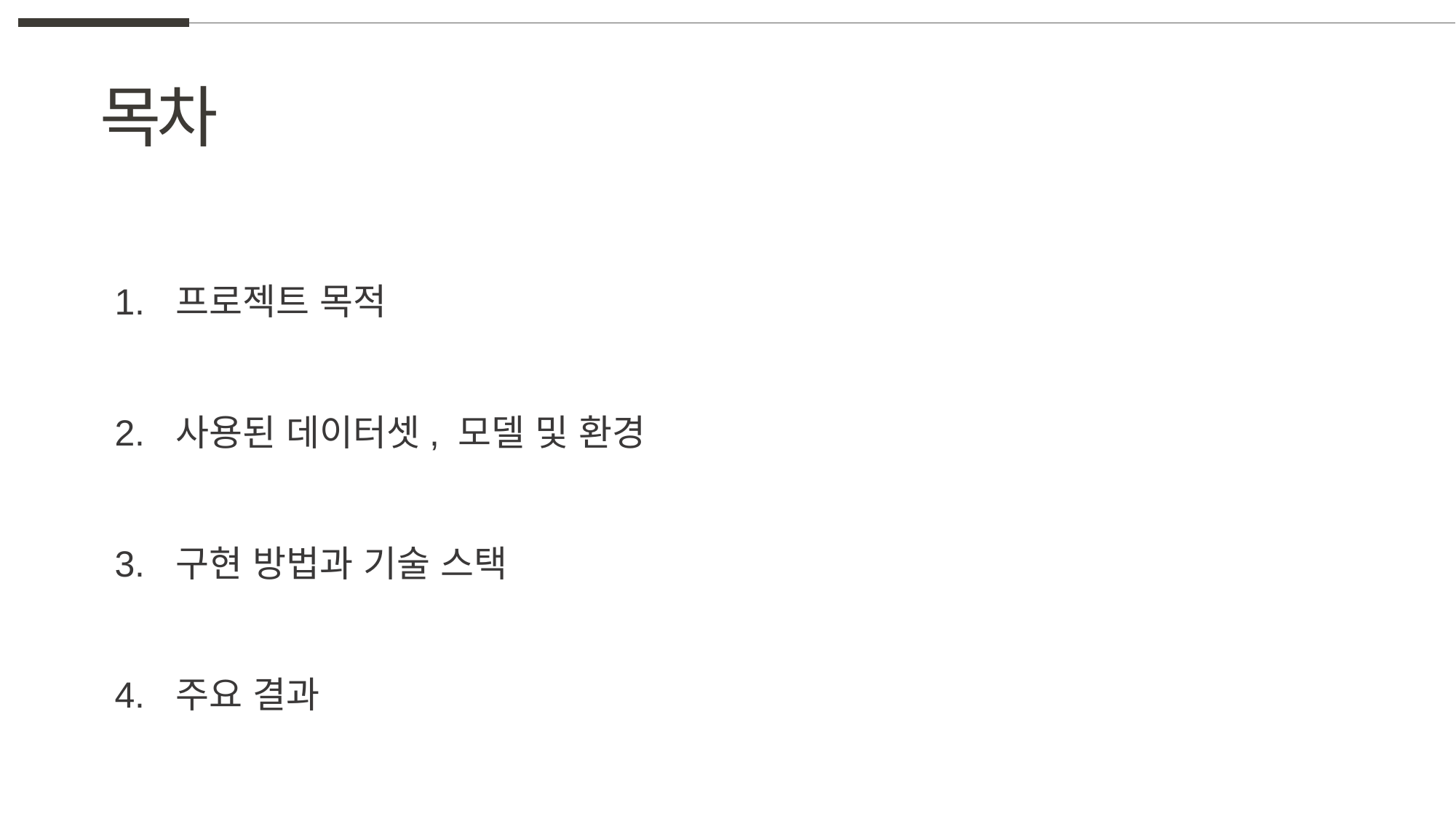

목차
프로젝트 목적
사용된 데이터셋, 모델 및 환경
구현 방법과 기술 스택
주요 결과